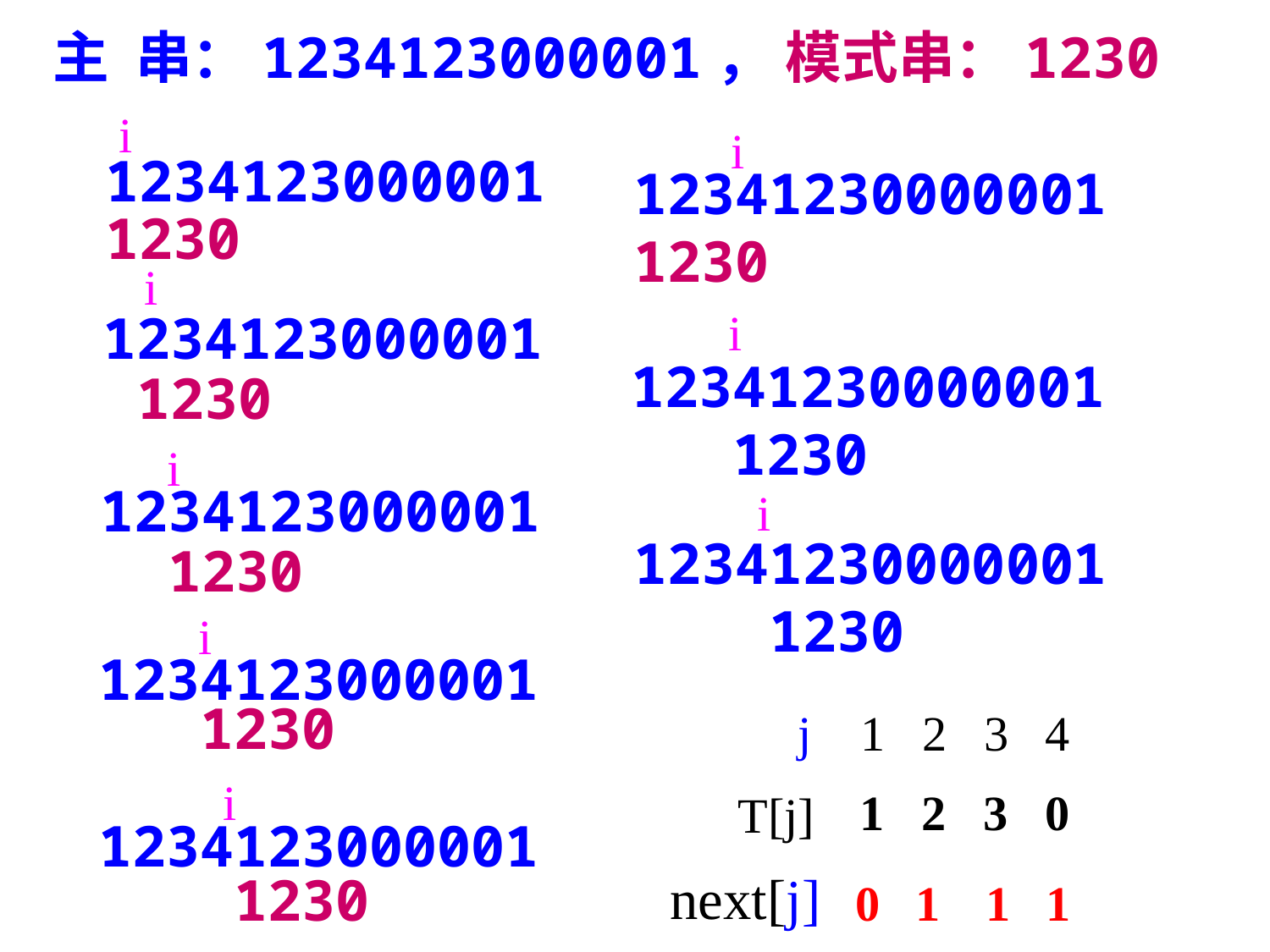

主  串：1234123000001， 模式串：1230
i
1234123000001
1230
i
12341230000001
1230
i
1234123000001
 1230
i
12341230000001
   1230
  i
1234123000001
  1230
i
12341230000001
    1230
  i
1234123000001
   1230
 j    1   2   3   4
  1   2   3   0
 T[j]
 next[j]
0
1
1
1
    i
1234123000001
    1230